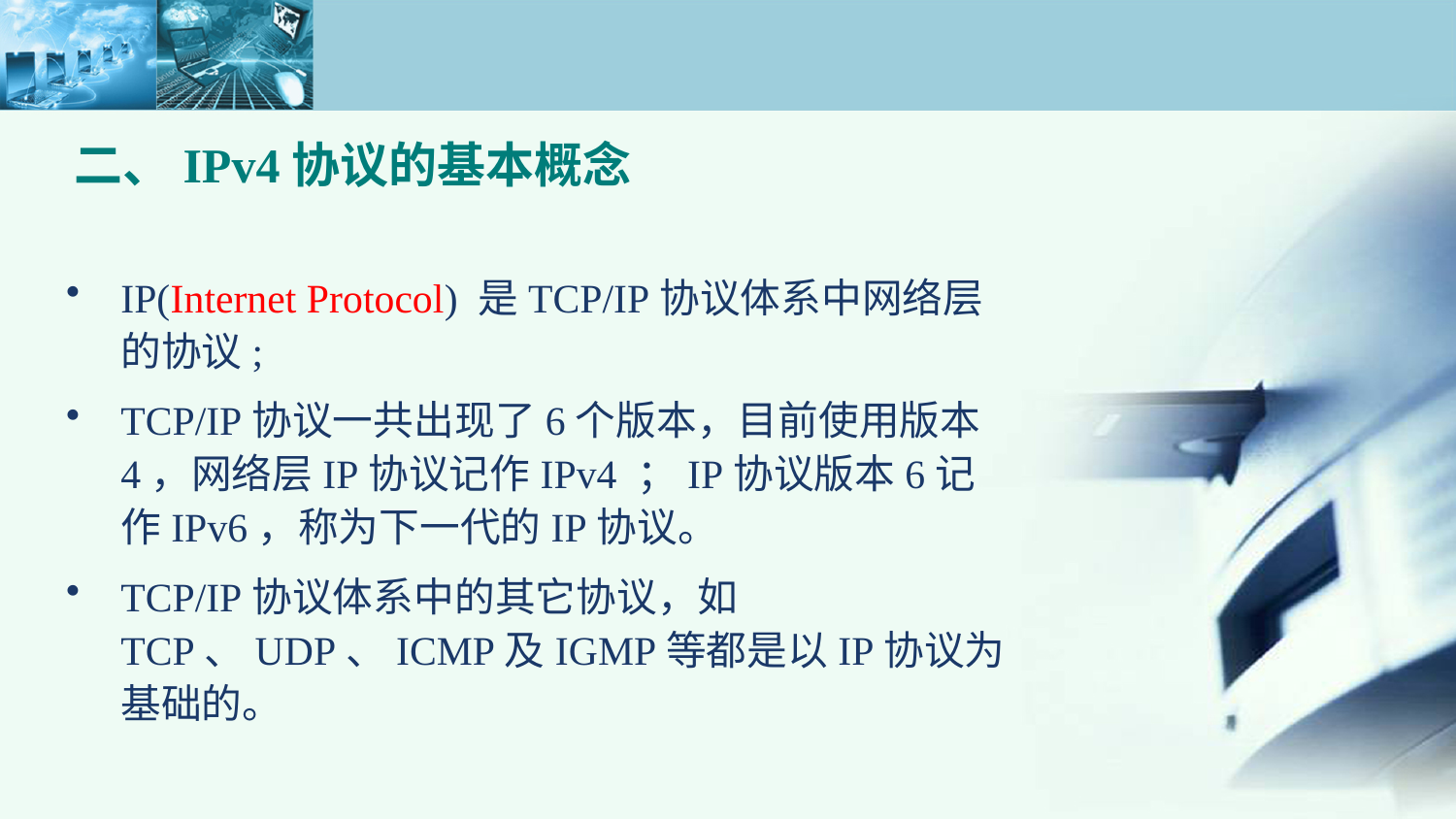

二、IPv4协议的基本概念
IP(Internet Protocol) 是TCP/IP协议体系中网络层的协议;
TCP/IP协议一共出现了6个版本，目前使用版本4，网络层IP协议记作IPv4 ；IP协议版本6记作IPv6，称为下一代的IP协议。
TCP/IP协议体系中的其它协议，如TCP、UDP、ICMP及IGMP等都是以IP协议为基础的。